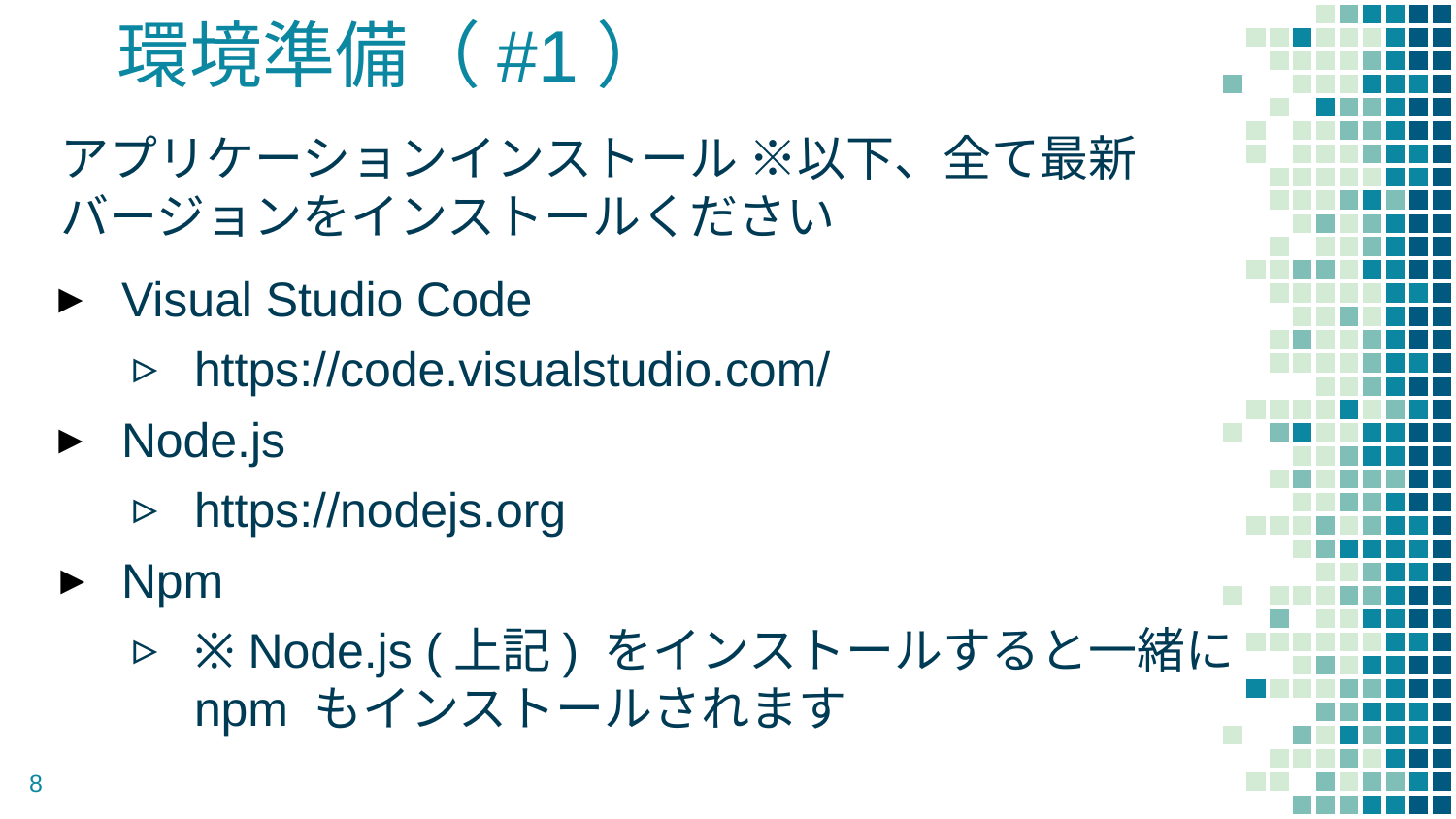

# 環境準備（#1）
アプリケーションインストール ※以下、全て最新バージョンをインストールください
Visual Studio Code
https://code.visualstudio.com/
Node.js
https://nodejs.org
Npm
※ Node.js (上記) をインストールすると一緒に npm もインストールされます
8